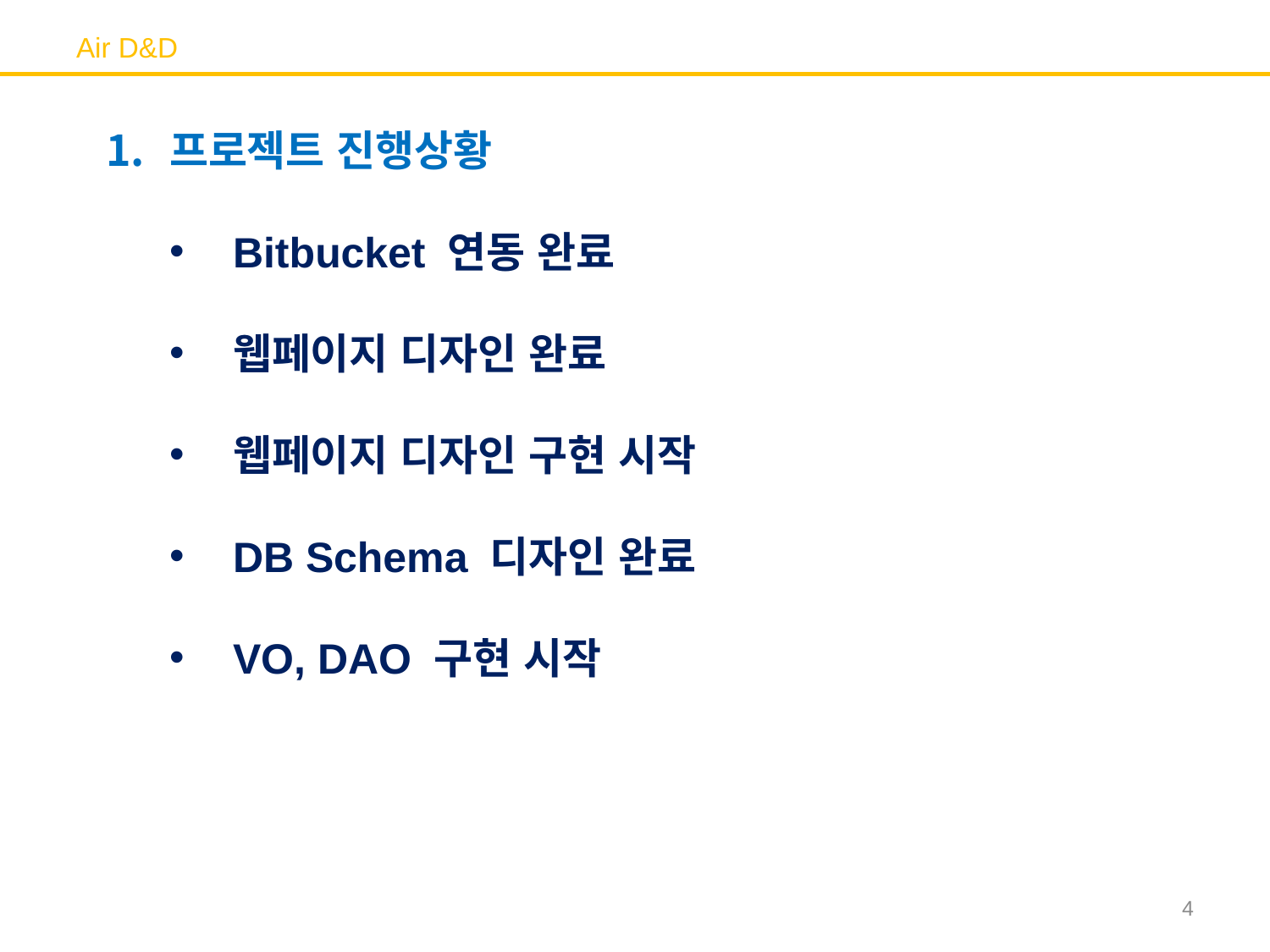

# Air D&D
프로젝트 진행상황
Bitbucket 연동 완료
웹페이지 디자인 완료
웹페이지 디자인 구현 시작
DB Schema 디자인 완료
VO, DAO 구현 시작
4